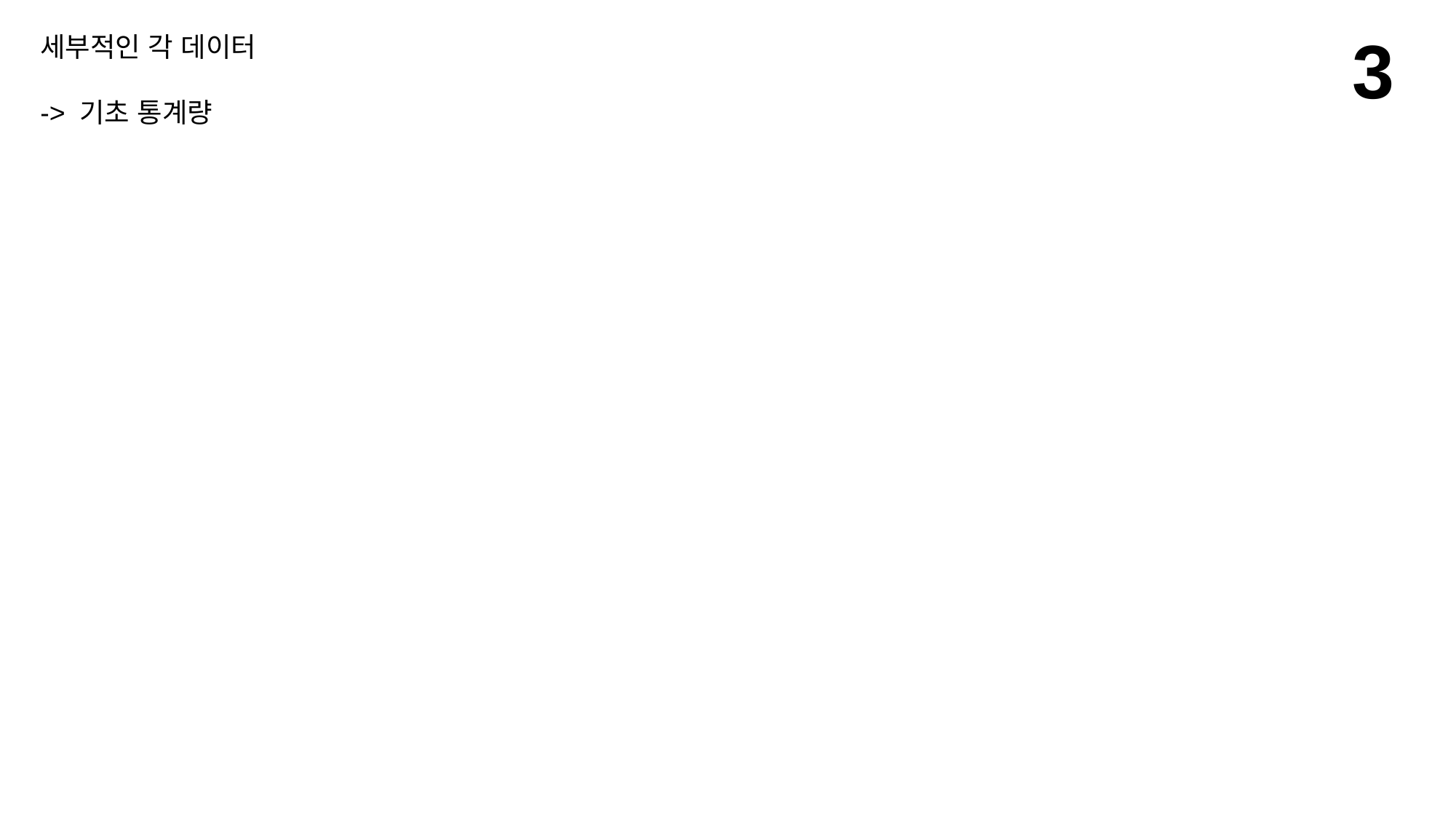

3
세부적인 각 데이터

-> 기초 통계량